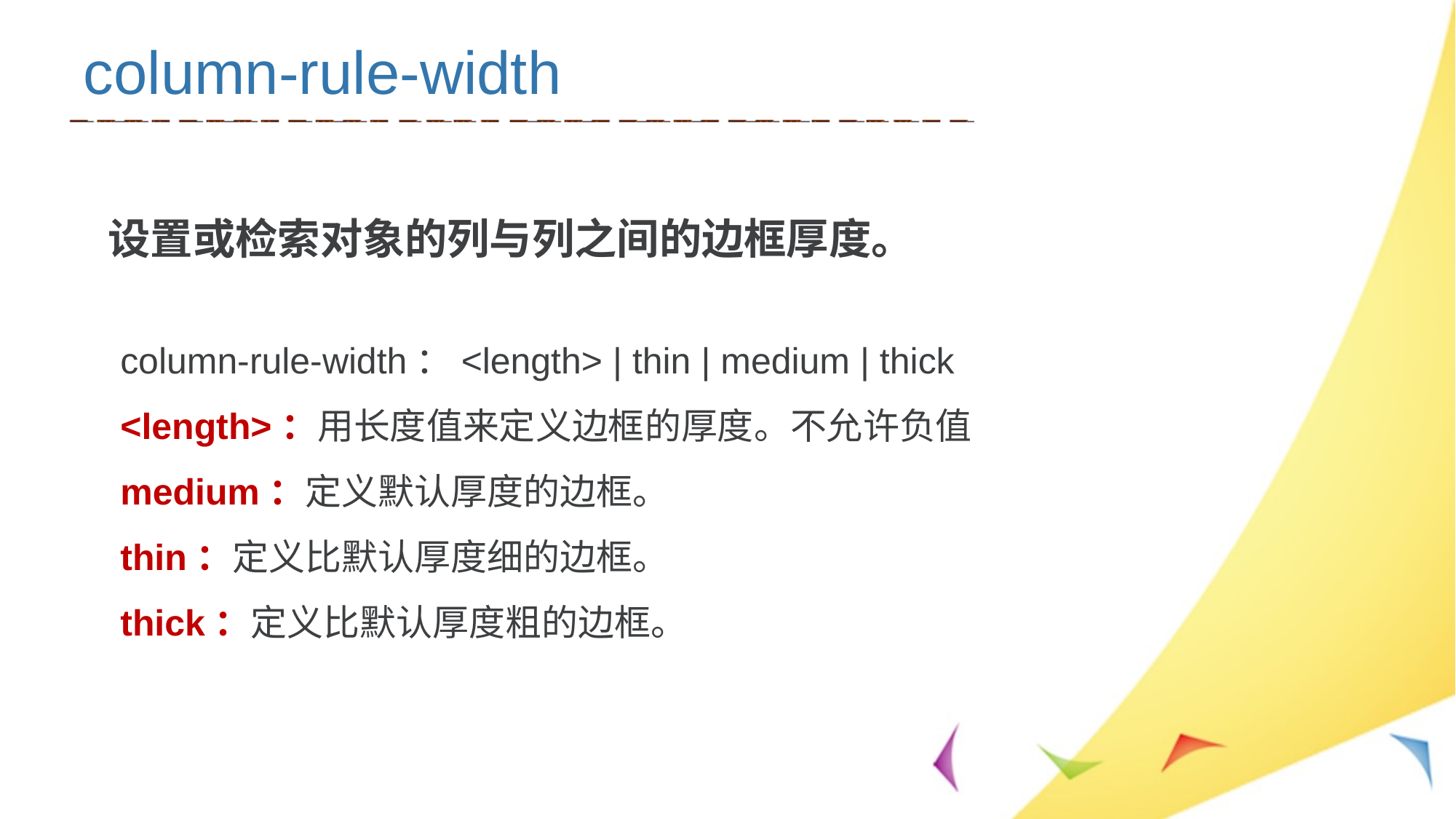

# column-rule-width
设置或检索对象的列与列之间的边框厚度。
column-rule-width：<length> | thin | medium | thick
<length>：用长度值来定义边框的厚度。不允许负值
medium：定义默认厚度的边框。
thin：定义比默认厚度细的边框。
thick：定义比默认厚度粗的边框。